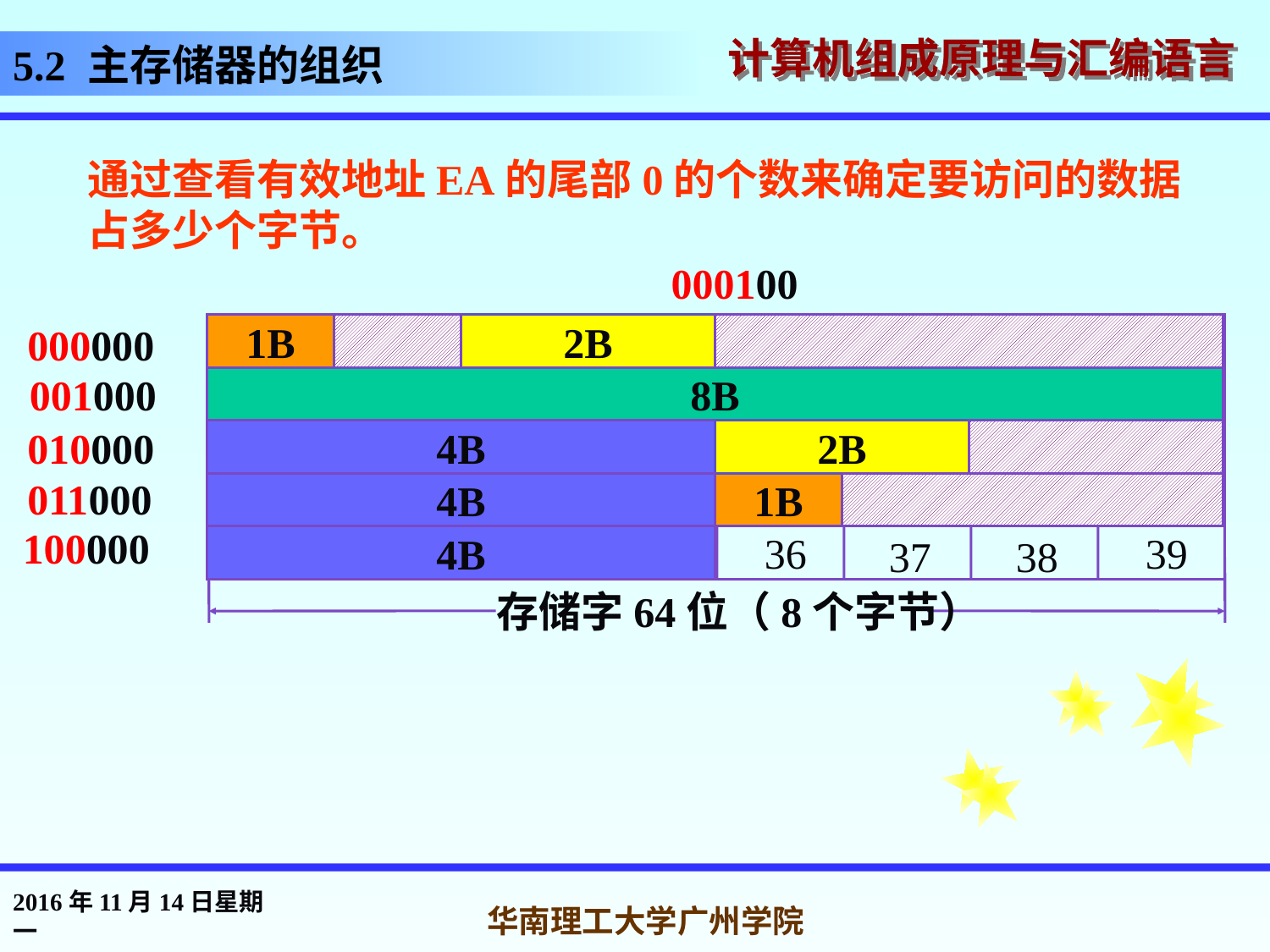

# 5.2 主存储器的组织
通过查看有效地址EA的尾部0的个数来确定要访问的数据占多少个字节。
000100
0
4
6
1
3
2
5
7

存储字64位（8个字节）

12
14
15
8
9
10
11
13
20
22
16
17
19
18
21
23
26
27
24
25
28
29
30
31
35
32
33
34
36
39
37
38
1B

2B

8B
4B
2B

4B
1B

4B
000000
001000
010000
011000
100000
2016年11月14日星期一
华南理工大学广州学院